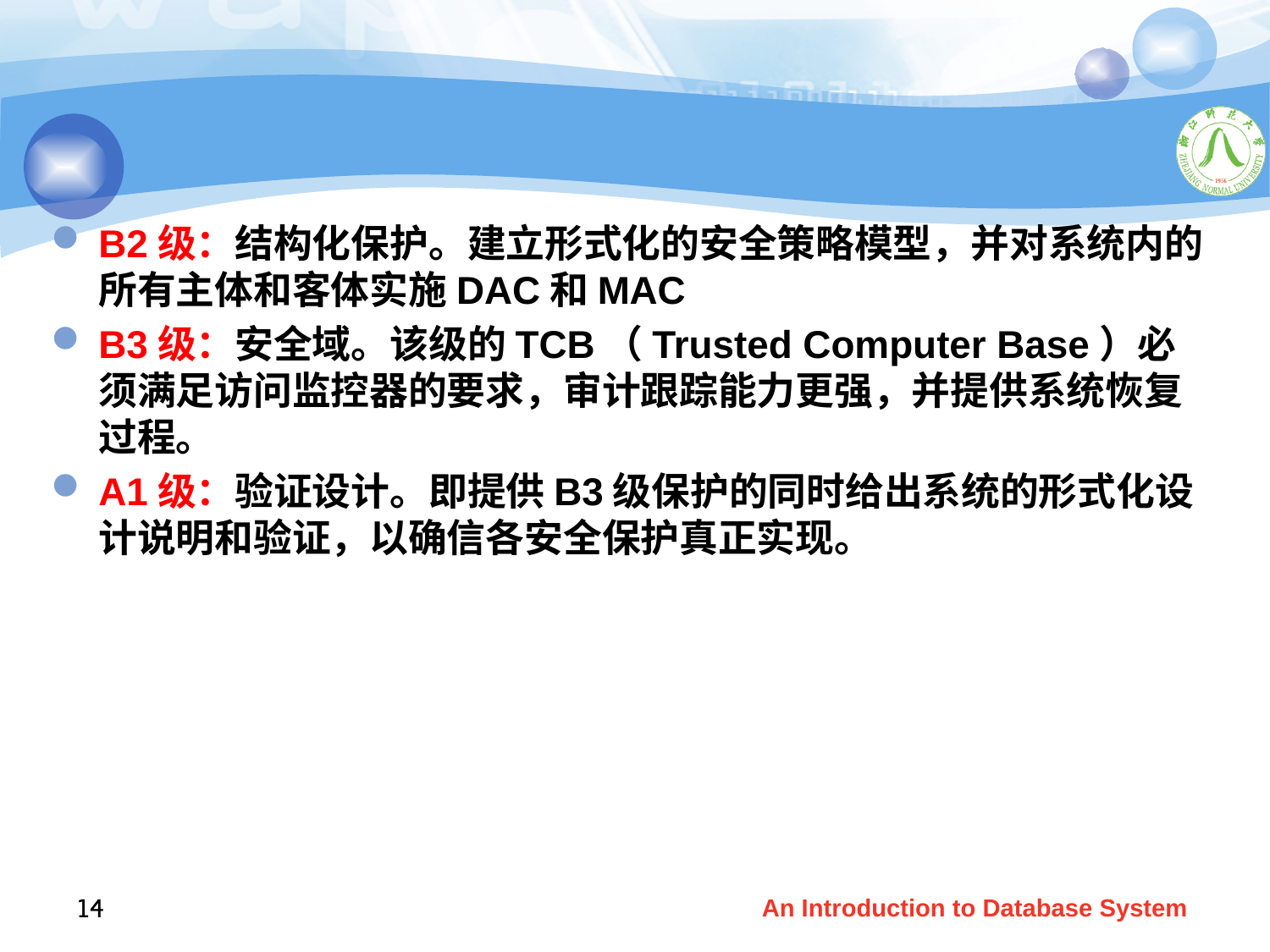

#
B2级：结构化保护。建立形式化的安全策略模型，并对系统内的所有主体和客体实施DAC和MAC
B3级：安全域。该级的TCB（Trusted Computer Base）必须满足访问监控器的要求，审计跟踪能力更强，并提供系统恢复过程。
A1级：验证设计。即提供B3级保护的同时给出系统的形式化设计说明和验证，以确信各安全保护真正实现。
14
An Introduction to Database System